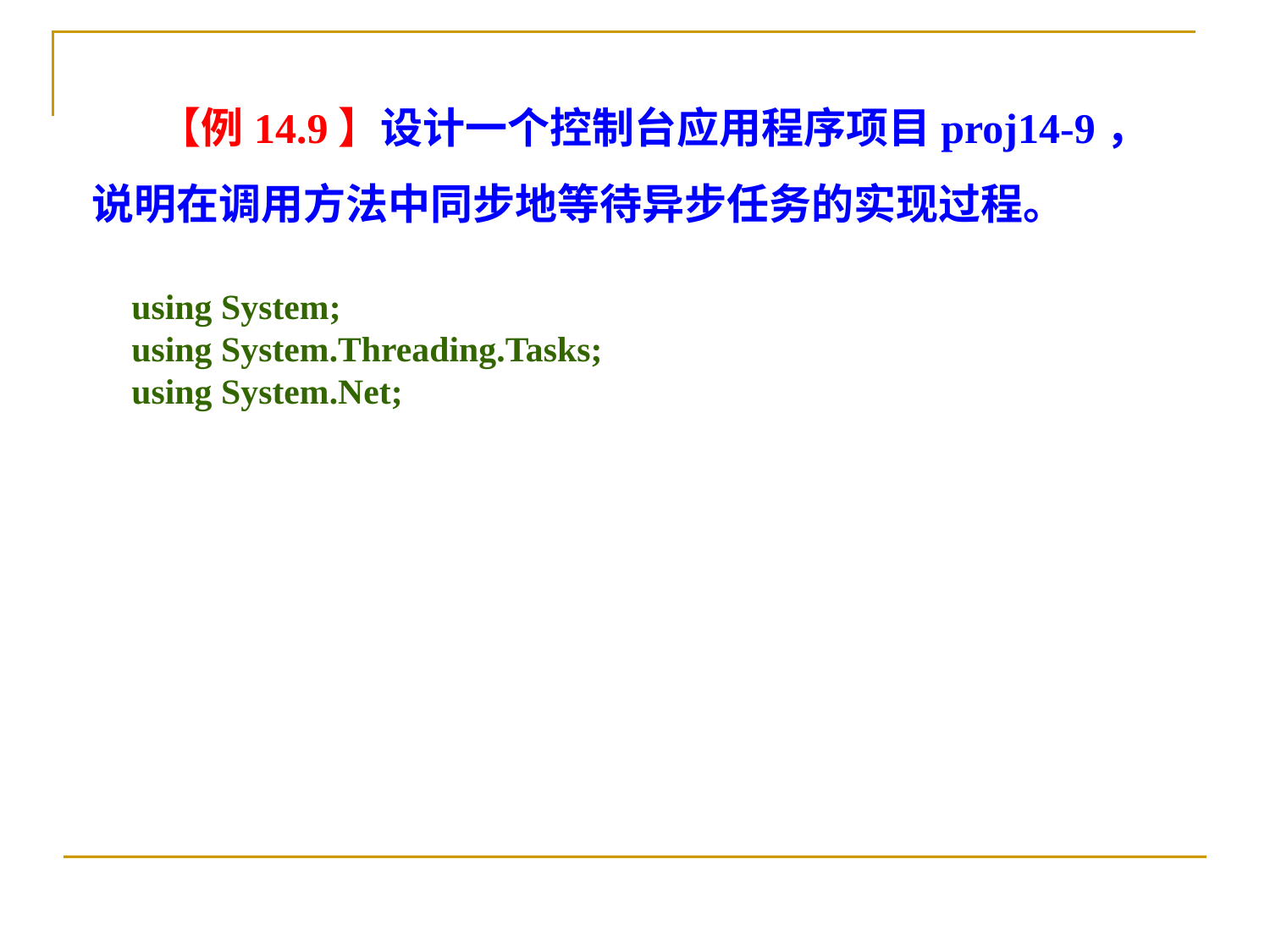

【例14.9】设计一个控制台应用程序项目proj14-9，说明在调用方法中同步地等待异步任务的实现过程。
using System;
using System.Threading.Tasks;
using System.Net;